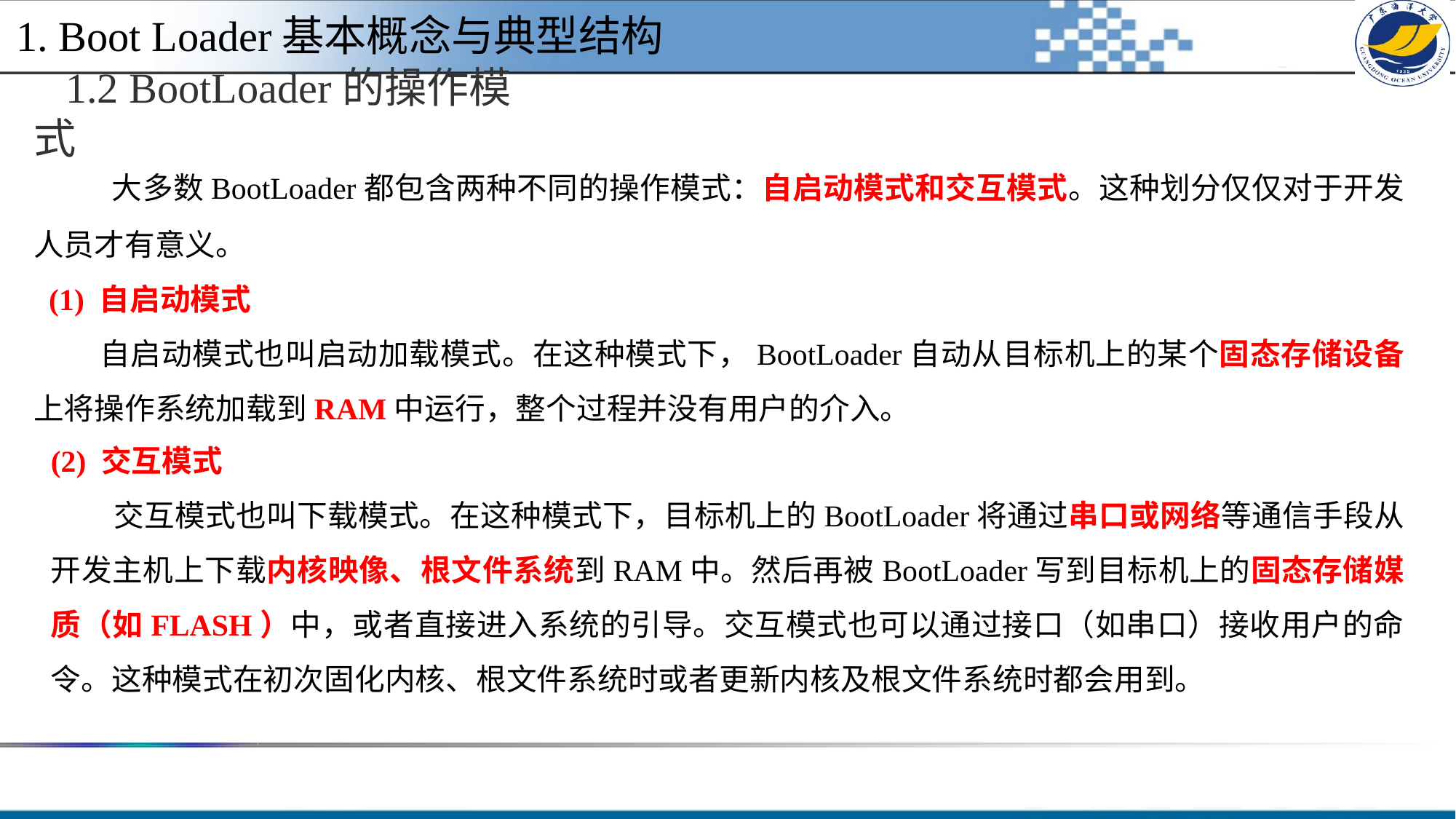

1. Boot Loader基本概念与典型结构
1.2 BootLoader的操作模式
       大多数BootLoader都包含两种不同的操作模式：自启动模式和交互模式。这种划分仅仅对于开发人员才有意义。
  (1) 自启动模式
        自启动模式也叫启动加载模式。在这种模式下，BootLoader自动从目标机上的某个固态存储设备上将操作系统加载到RAM中运行，整个过程并没有用户的介入。
(2) 交互模式
        交互模式也叫下载模式。在这种模式下，目标机上的BootLoader将通过串口或网络等通信手段从开发主机上下载内核映像、根文件系统到RAM中。然后再被BootLoader写到目标机上的固态存储媒质（如FLASH）中，或者直接进入系统的引导。交互模式也可以通过接口（如串口）接收用户的命令。这种模式在初次固化内核、根文件系统时或者更新内核及根文件系统时都会用到。